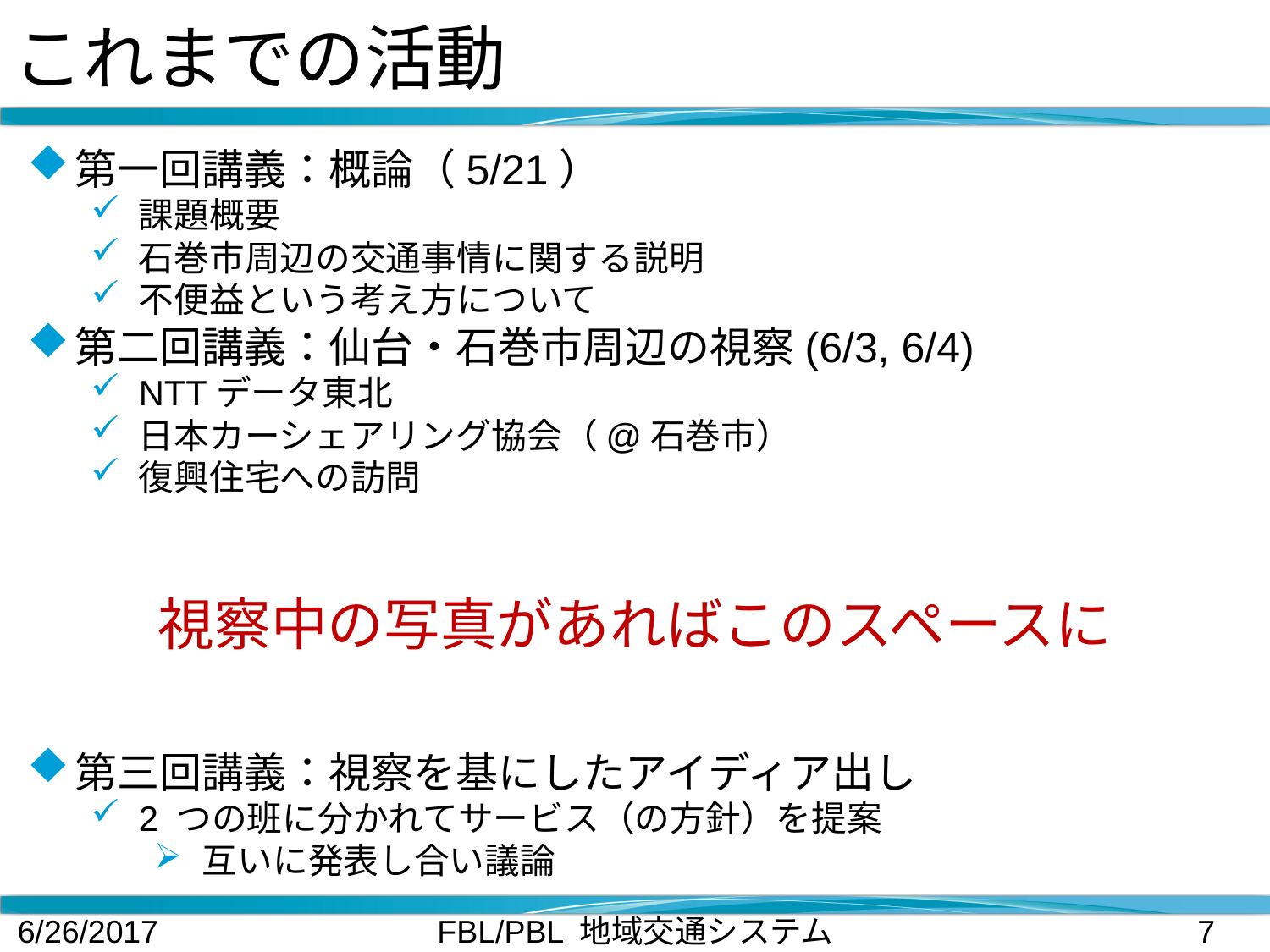

# これまでの活動
第一回講義：概論（5/21）
課題概要
石巻市周辺の交通事情に関する説明
不便益という考え方について
第二回講義：仙台・石巻市周辺の視察(6/3, 6/4)
NTTデータ東北
日本カーシェアリング協会（@石巻市）
復興住宅への訪問
視察中の写真があればこのスペースに
第三回講義：視察を基にしたアイディア出し
2 つの班に分かれてサービス（の方針）を提案
互いに発表し合い議論
6/26/2017
FBL/PBL 地域交通システム
7